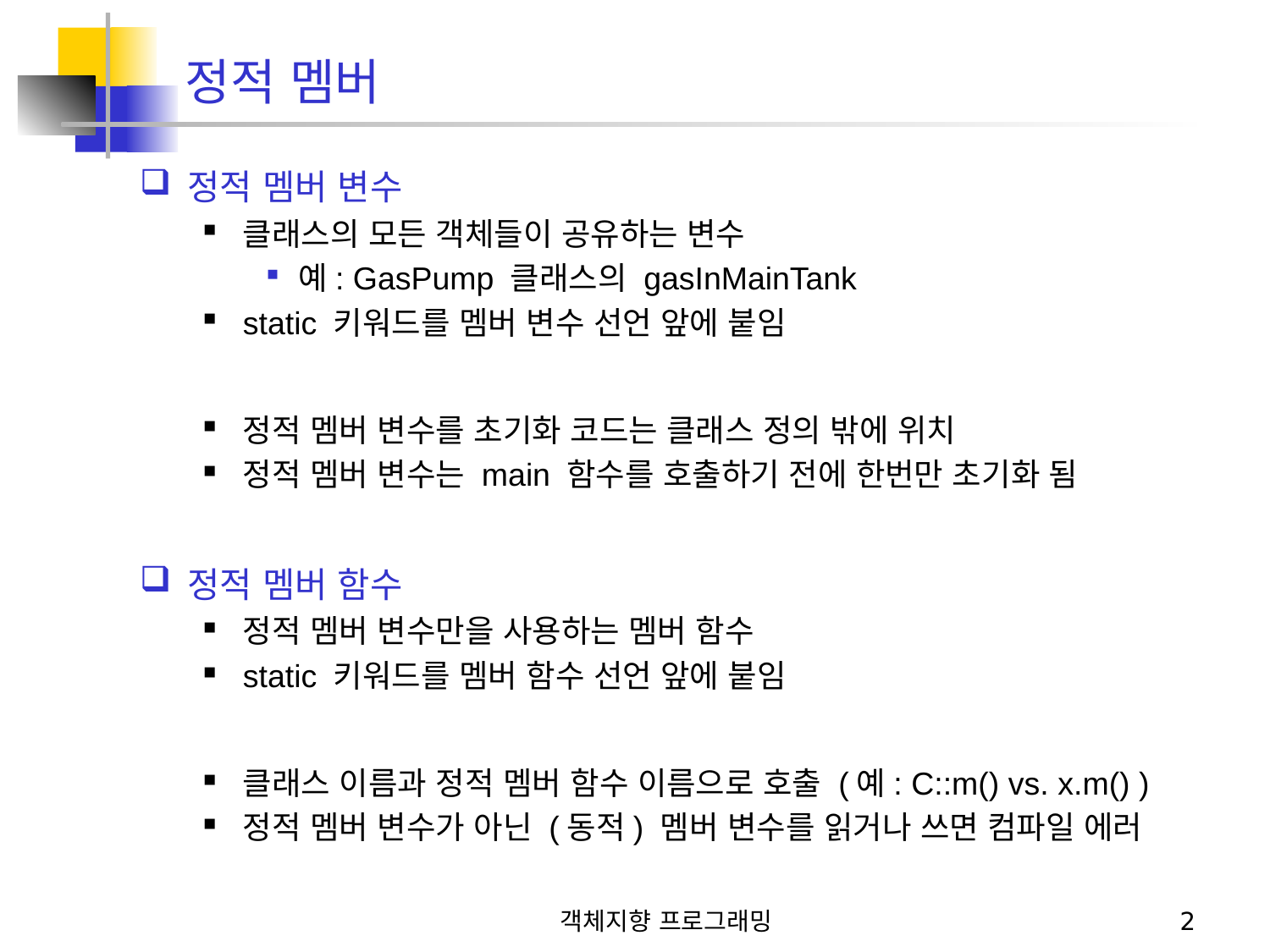

정적 멤버
정적 멤버 변수
클래스의 모든 객체들이 공유하는 변수
예: GasPump 클래스의 gasInMainTank
static 키워드를 멤버 변수 선언 앞에 붙임

정적 멤버 변수를 초기화 코드는 클래스 정의 밖에 위치
정적 멤버 변수는 main 함수를 호출하기 전에 한번만 초기화 됨

정적 멤버 함수
정적 멤버 변수만을 사용하는 멤버 함수
static 키워드를 멤버 함수 선언 앞에 붙임

클래스 이름과 정적 멤버 함수 이름으로 호출 (예: C::m() vs. x.m() )
정적 멤버 변수가 아닌 (동적) 멤버 변수를 읽거나 쓰면 컴파일 에러
객체지향 프로그래밍
2